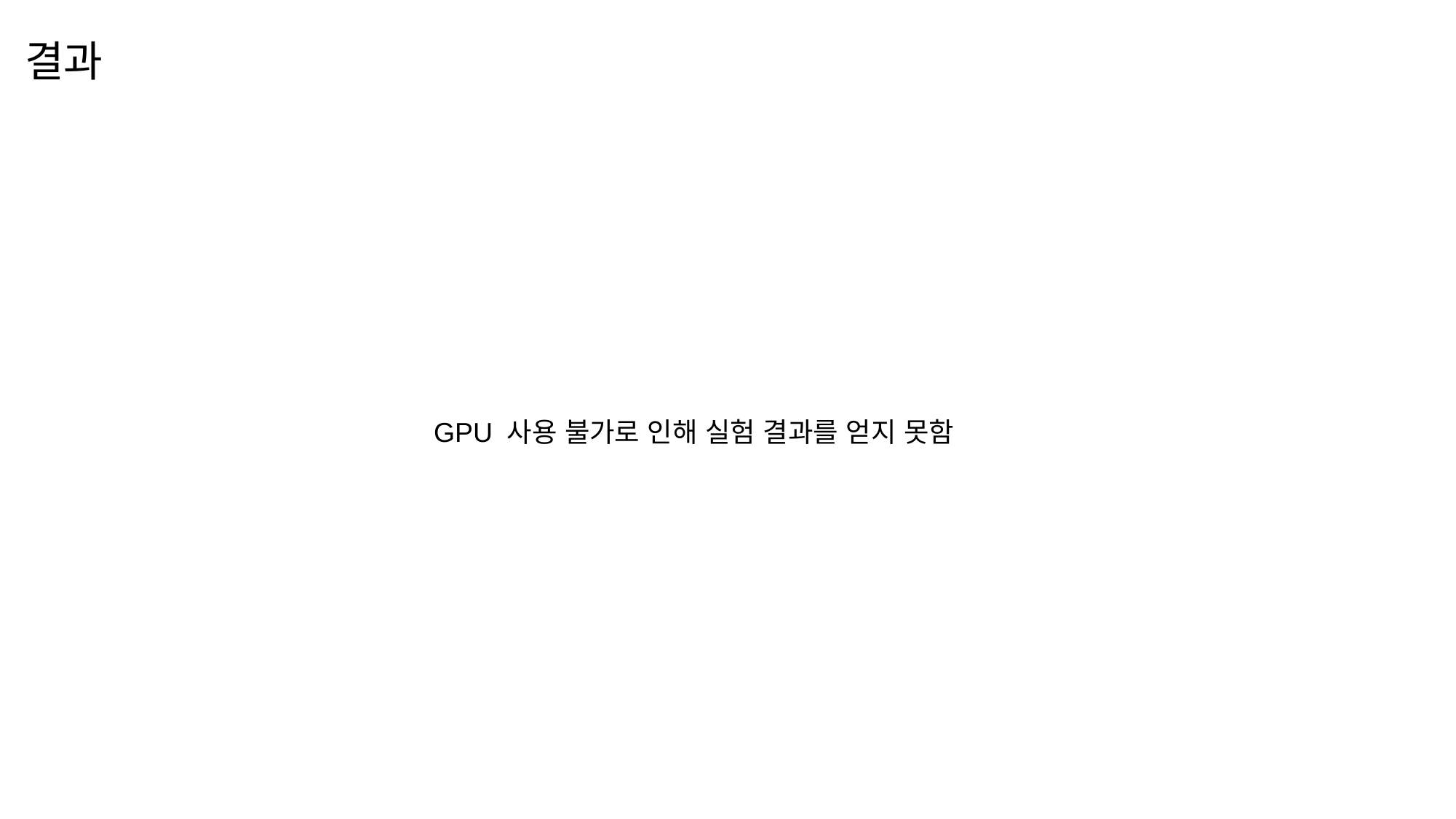

# 결과
GPU 사용 불가로 인해 실험 결과를 얻지 못함